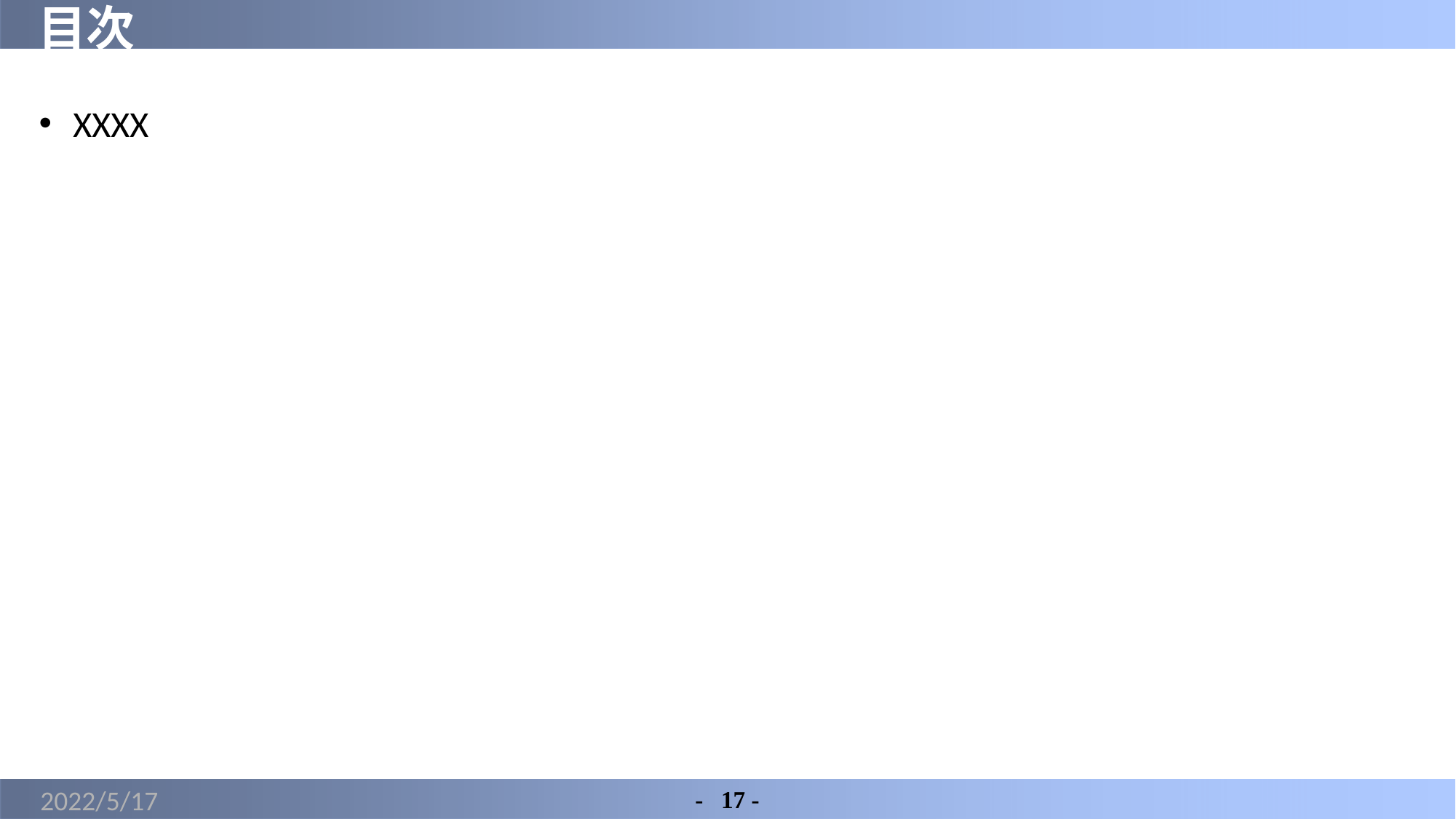

# 目次
XXXX
2022/5/17
-	17 -